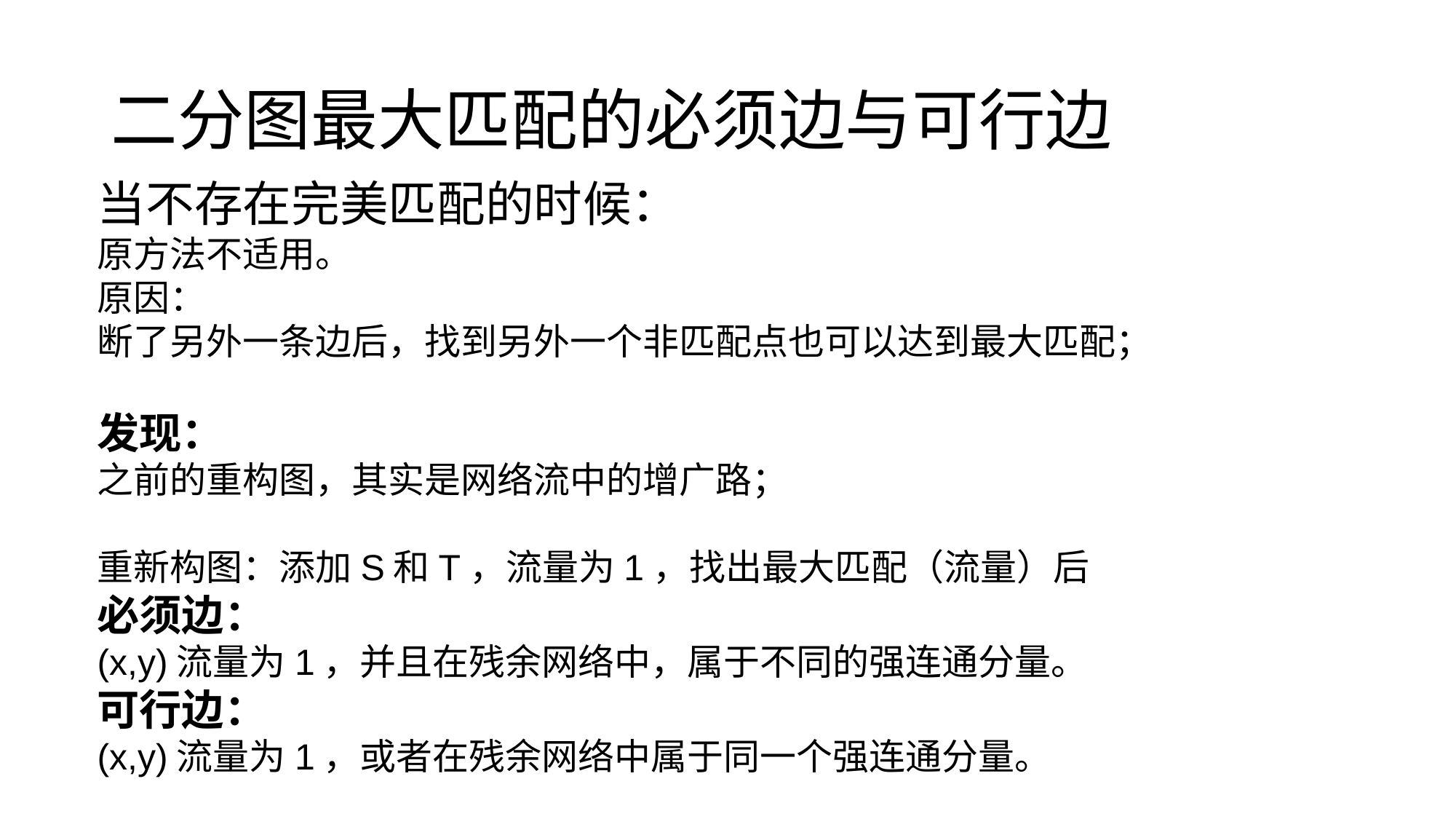

# 二分图最大匹配的必须边与可行边
当不存在完美匹配的时候：
原方法不适用。
原因：
断了另外一条边后，找到另外一个非匹配点也可以达到最大匹配；

发现：
之前的重构图，其实是网络流中的增广路；

重新构图：添加S和T，流量为1，找出最大匹配（流量）后
必须边：
(x,y)流量为1，并且在残余网络中，属于不同的强连通分量。
可行边：
(x,y)流量为1，或者在残余网络中属于同一个强连通分量。